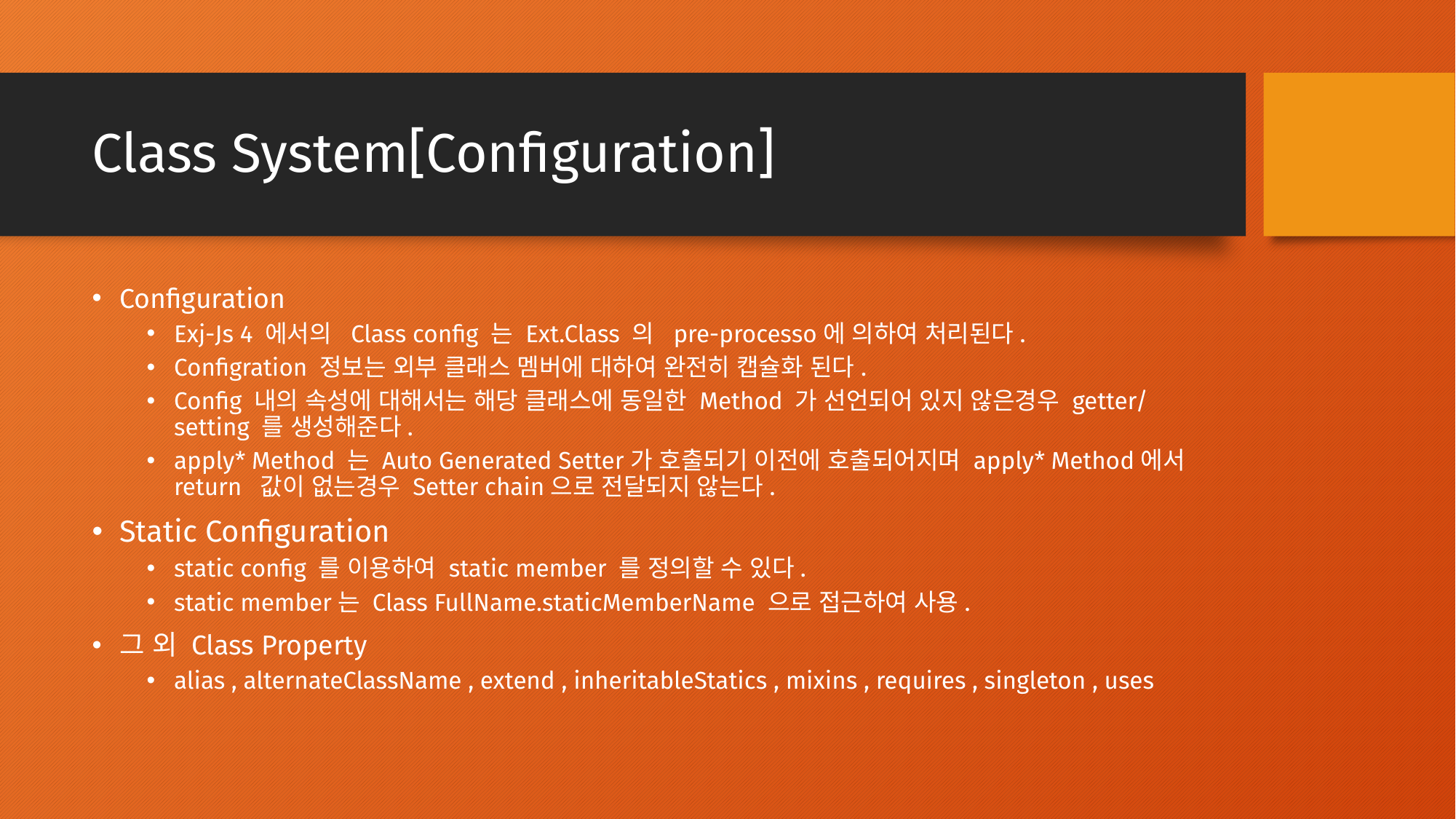

# Class System[Configuration]
Configuration
Exj-Js 4 에서의  Class config 는 Ext.Class 의  pre-processo에 의하여 처리된다.
Configration 정보는 외부 클래스 멤버에 대하여 완전히 캡슐화 된다.
Config 내의 속성에 대해서는 해당 클래스에 동일한 Method 가 선언되어 있지 않은경우 getter/setting 를 생성해준다.
apply* Method 는 Auto Generated Setter가 호출되기 이전에 호출되어지며 apply* Method에서 return  값이 없는경우 Setter chain으로 전달되지 않는다.
Static Configuration
static config 를 이용하여 static member 를 정의할 수 있다.
static member는 Class FullName.staticMemberName 으로 접근하여 사용.
그 외 Class Property
alias , alternateClassName , extend , inheritableStatics , mixins , requires , singleton , uses